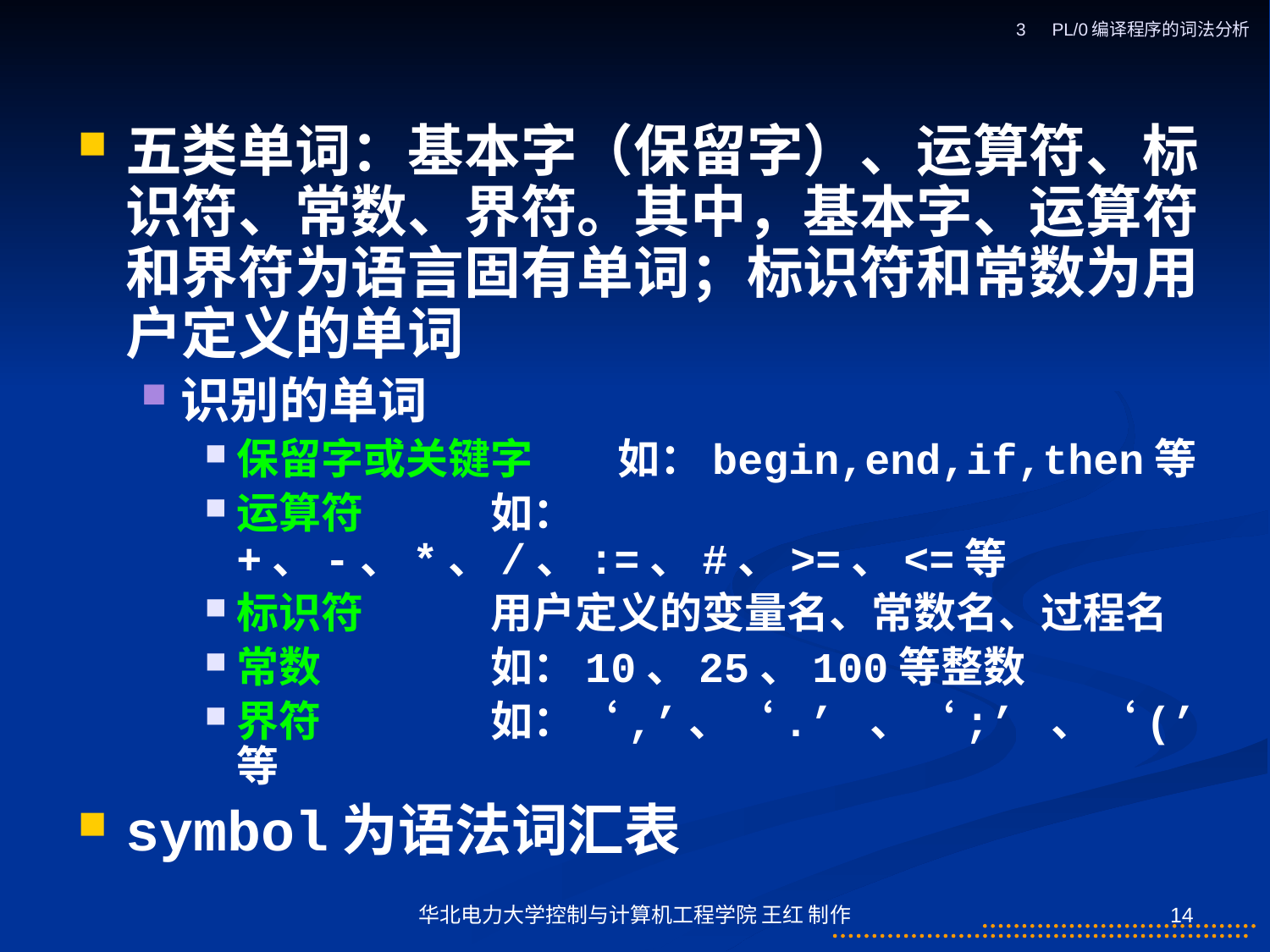

3　PL/0编译程序的词法分析
五类单词：基本字（保留字）、运算符、标识符、常数、界符。其中，基本字、运算符和界符为语言固有单词；标识符和常数为用户定义的单词
识别的单词
保留字或关键字	如：begin,end,if,then等
运算符	如：+、-、*、/、:=、#、>=、<=等
标识符	用户定义的变量名、常数名、过程名
常数		如：10、25、100等整数
界符		如：‘,’、‘.’ 、‘;’ 、‘(’ 等
symbol为语法词汇表
华北电力大学控制与计算机工程学院 王红 制作
14